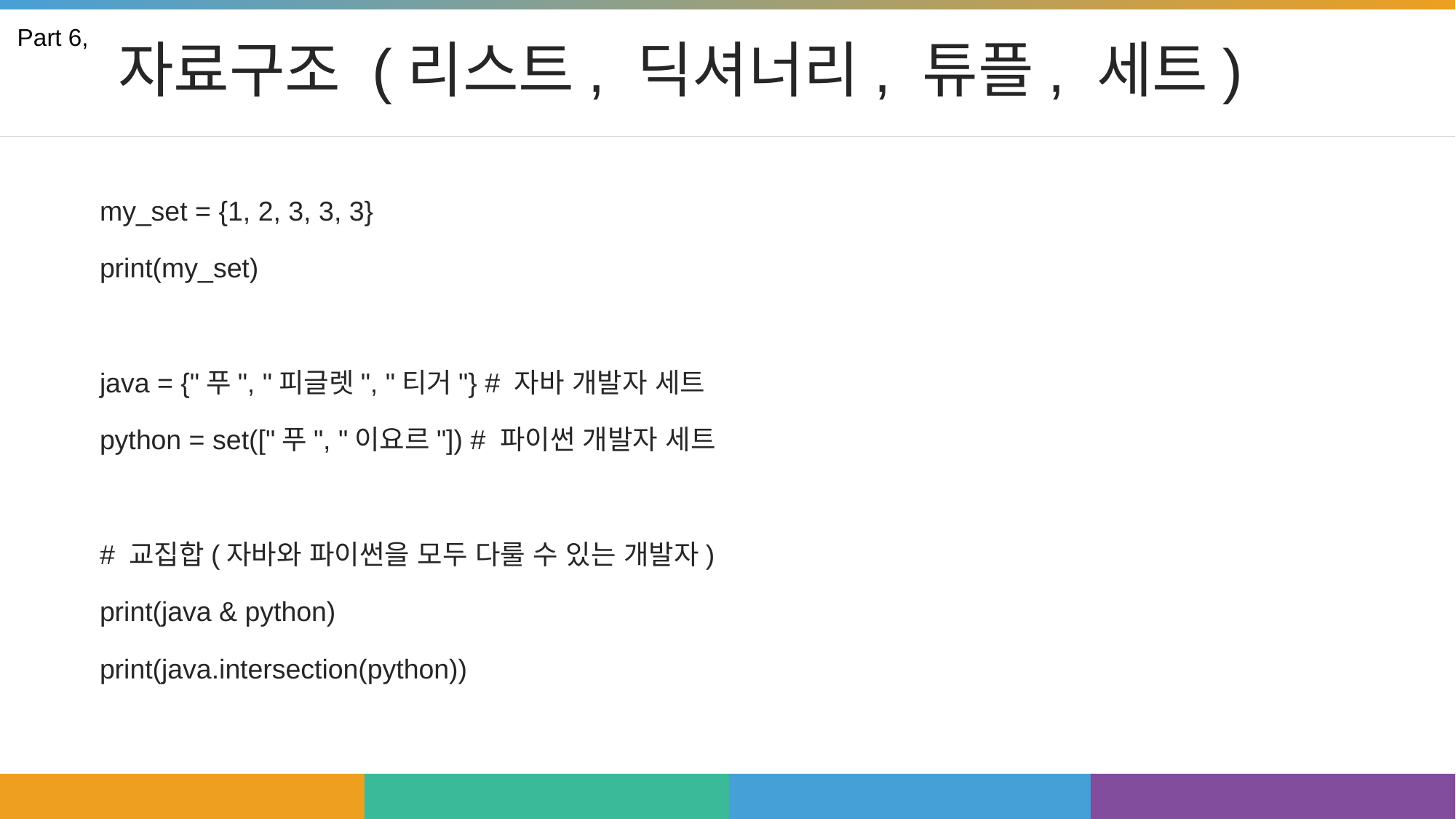

# 자료구조 (리스트, 딕셔너리, 튜플, 세트)
Part 6,
my_set = {1, 2, 3, 3, 3}
print(my_set)

java = {"푸", "피글렛", "티거"} # 자바 개발자 세트
python = set(["푸", "이요르"]) # 파이썬 개발자 세트

# 교집합(자바와 파이썬을 모두 다룰 수 있는 개발자)
print(java & python)
print(java.intersection(python))